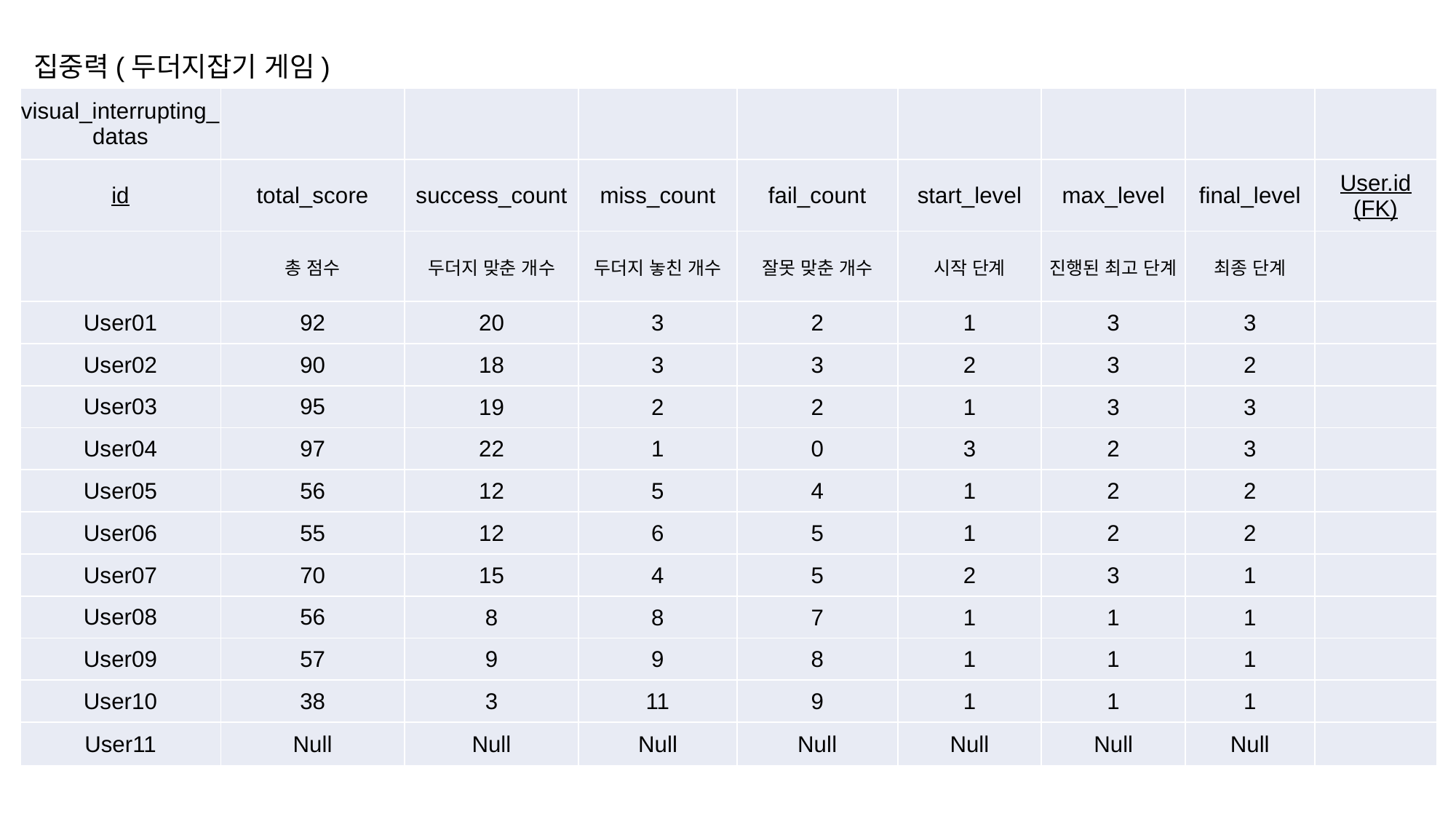

집중력(두더지잡기 게임)
| visual\_interrupting\_datas |  |  |  |  |  |  |  |  |
| --- | --- | --- | --- | --- | --- | --- | --- | --- |
| id | total\_score | success\_count | miss\_count | fail\_count | start\_level | max\_level | final\_level | User.id (FK) |
|  | 총 점수 | 두더지 맞춘 개수 | 두더지 놓친 개수 | 잘못 맞춘 개수 | 시작 단계 | 진행된 최고 단계 | 최종 단계 |  |
| User01 | 92 | 20 | 3 | 2 | 1 | 3 | 3 |  |
| User02 | 90 | 18 | 3 | 3 | 2 | 3 | 2 |  |
| User03 | 95 | 19 | 2 | 2 | 1 | 3 | 3 |  |
| User04 | 97 | 22 | 1 | 0 | 3 | 2 | 3 |  |
| User05 | 56 | 12 | 5 | 4 | 1 | 2 | 2 |  |
| User06 | 55 | 12 | 6 | 5 | 1 | 2 | 2 |  |
| User07 | 70 | 15 | 4 | 5 | 2 | 3 | 1 |  |
| User08 | 56 | 8 | 8 | 7 | 1 | 1 | 1 |  |
| User09 | 57 | 9 | 9 | 8 | 1 | 1 | 1 |  |
| User10 | 38 | 3 | 11 | 9 | 1 | 1 | 1 |  |
| User11 | Null | Null | Null | Null | Null | Null | Null |  |